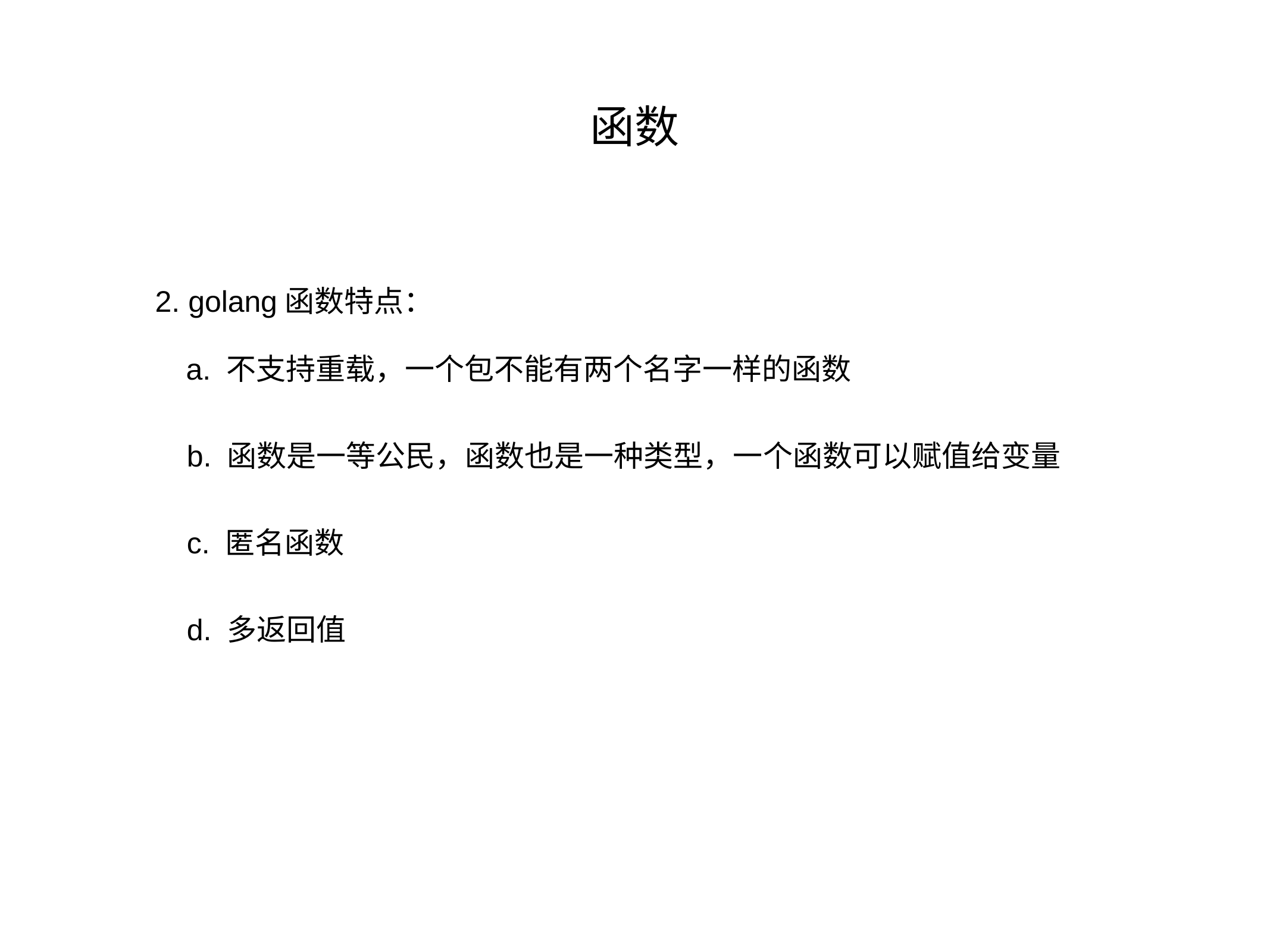

函数
2. golang函数特点：
a. 不支持重载，一个包不能有两个名字一样的函数
b. 函数是一等公民，函数也是一种类型，一个函数可以赋值给变量
c. 匿名函数
d. 多返回值